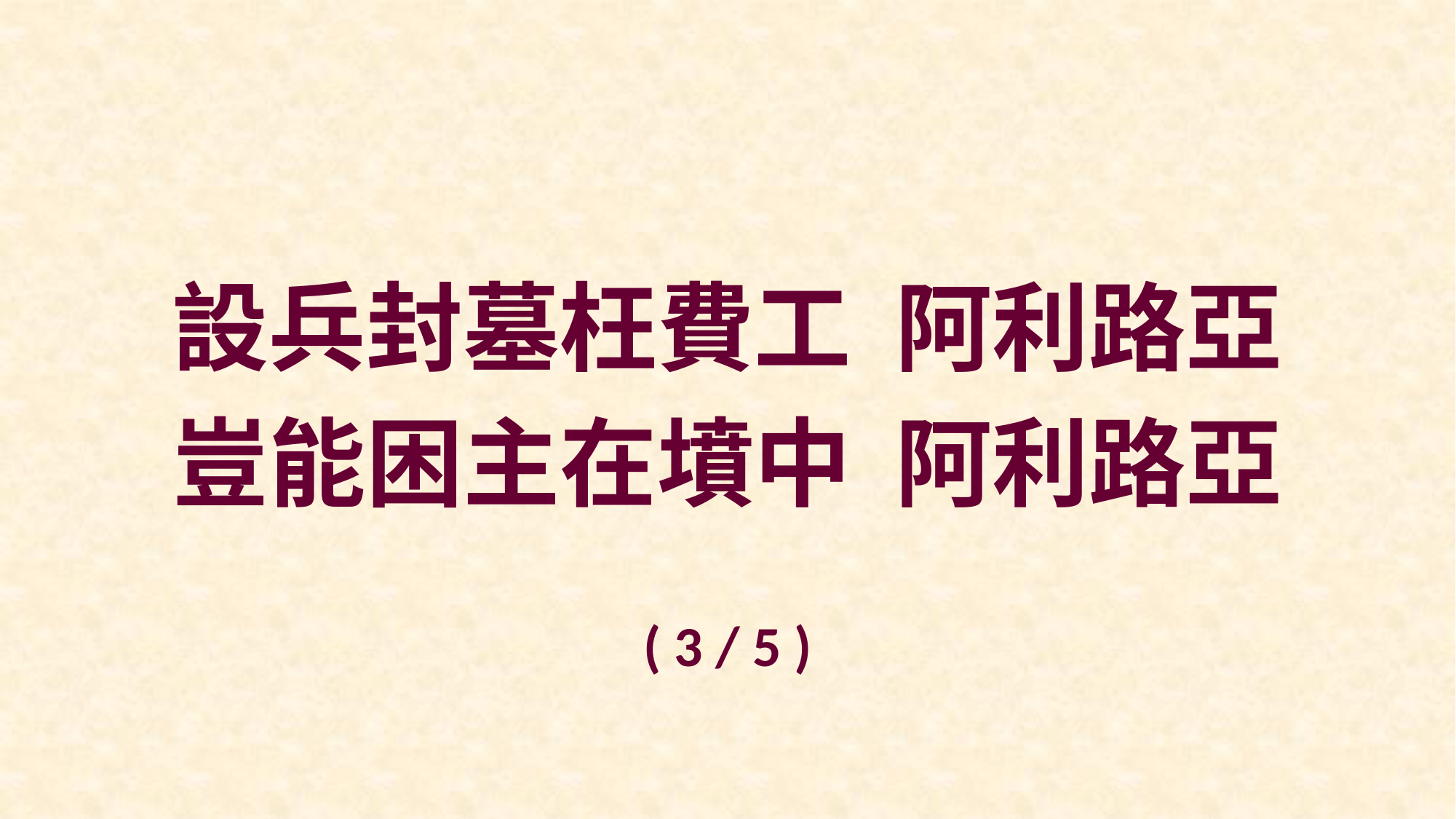

設兵封墓枉費工  阿利路亞
豈能困主在墳中  阿利路亞
( 3 / 5 )